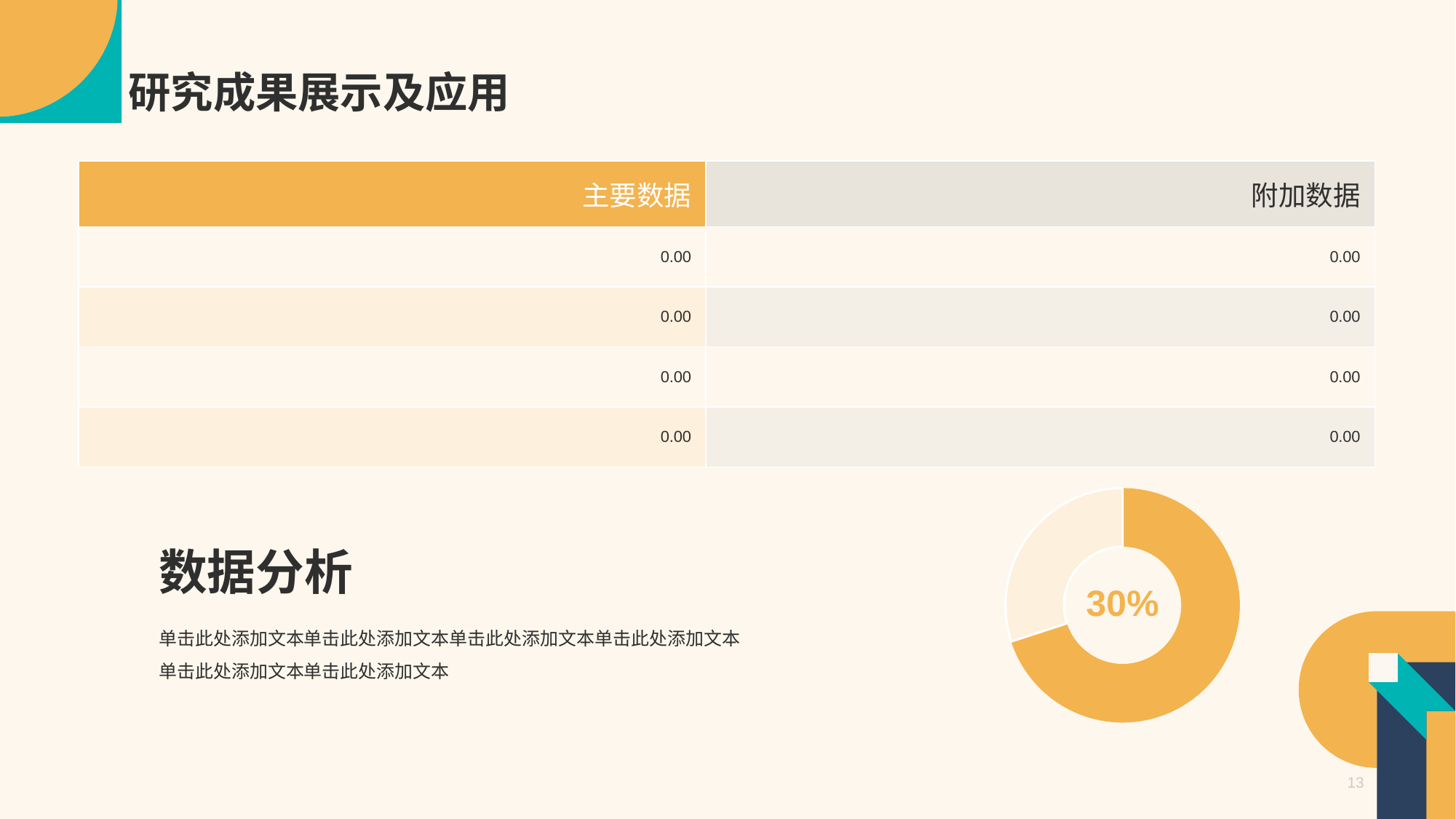

# 研究成果展示及应用
| 主要数据 | 附加数据 |
| --- | --- |
| 0.00 | 0.00 |
| 0.00 | 0.00 |
| 0.00 | 0.00 |
| 0.00 | 0.00 |

### Chart

| Category | Text here |
|---|---|
| Text 1 | 70.0 |
| Text 2 | 30.0 |
30%
数据分析
单击此处添加文本单击此处添加文本单击此处添加文本单击此处添加文本
单击此处添加文本单击此处添加文本
13